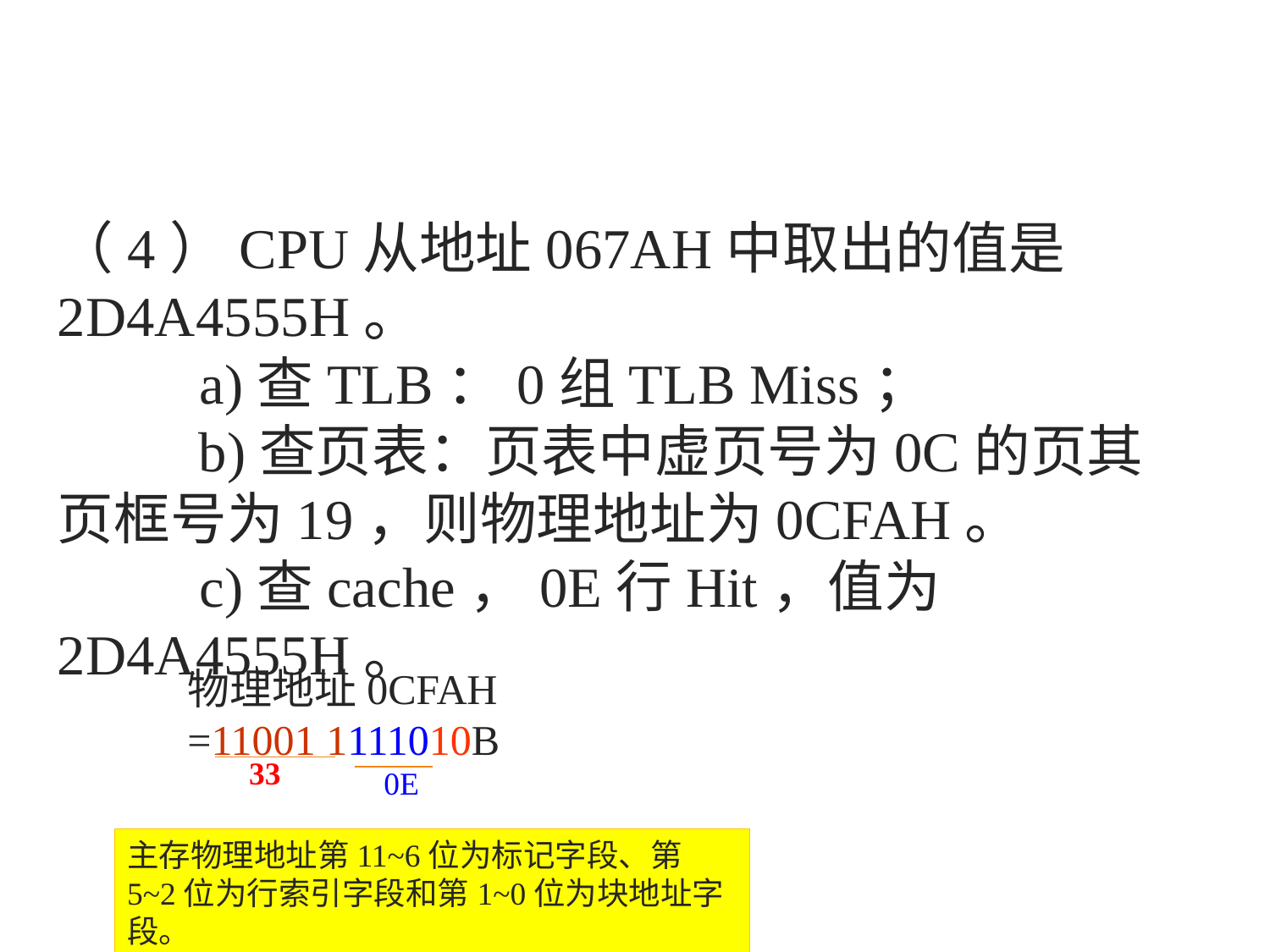

（4）CPU从地址067AH中取出的值是2D4A4555H。
          a)查TLB：0组TLB Miss；
	 b)查页表：页表中虚页号为0C的页其页框号为19，则物理地址为0CFAH。
          c)查cache，0E行Hit，值为2D4A4555H。
物理地址0CFAH
=11001 1111010B
33
0E
主存物理地址第11~6位为标记字段、第5~2位为行索引字段和第1~0位为块地址字段。